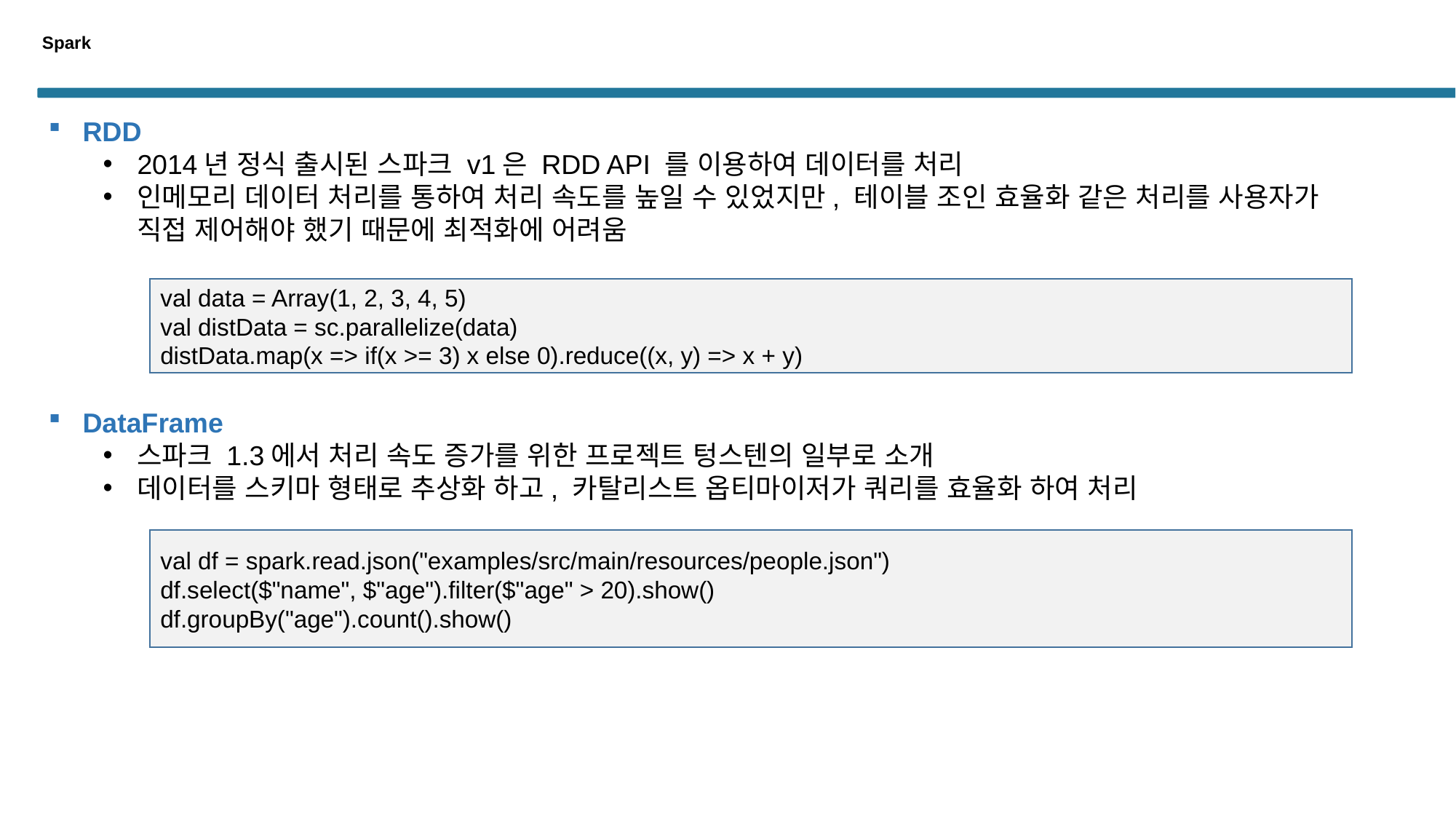

# Spark
RDD
2014년 정식 출시된 스파크 v1은 RDD API 를 이용하여 데이터를 처리
인메모리 데이터 처리를 통하여 처리 속도를 높일 수 있었지만, 테이블 조인 효율화 같은 처리를 사용자가 직접 제어해야 했기 때문에 최적화에 어려움
val data = Array(1, 2, 3, 4, 5)
val distData = sc.parallelize(data)
distData.map(x => if(x >= 3) x else 0).reduce((x, y) => x + y)
DataFrame
스파크 1.3에서 처리 속도 증가를 위한 프로젝트 텅스텐의 일부로 소개
데이터를 스키마 형태로 추상화 하고, 카탈리스트 옵티마이저가 쿼리를 효율화 하여 처리
val df = spark.read.json("examples/src/main/resources/people.json")
df.select($"name", $"age").filter($"age" > 20).show()
df.groupBy("age").count().show()